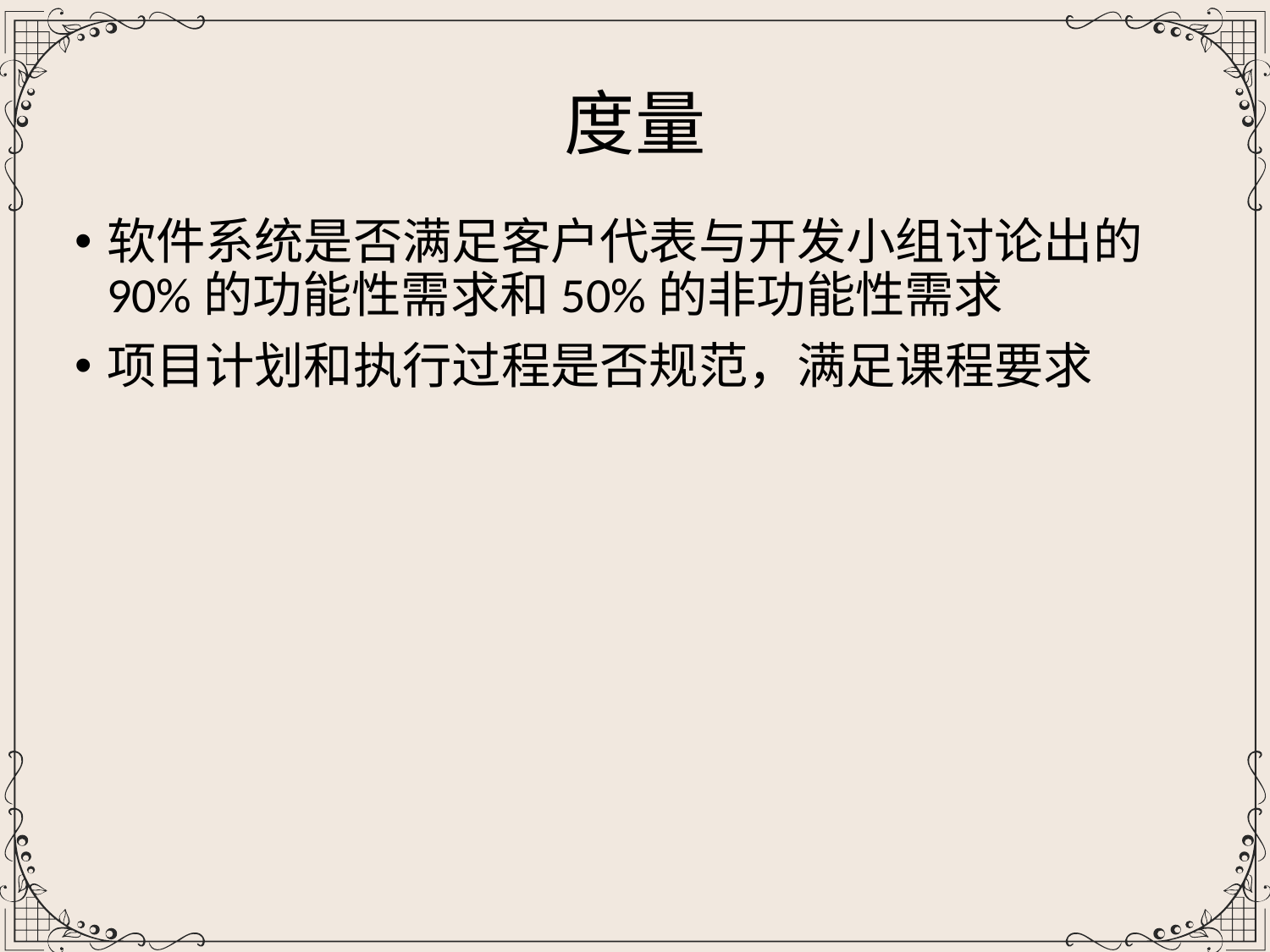

度量
软件系统是否满足客户代表与开发小组讨论出的90%的功能性需求和50%的非功能性需求
项目计划和执行过程是否规范，满足课程要求